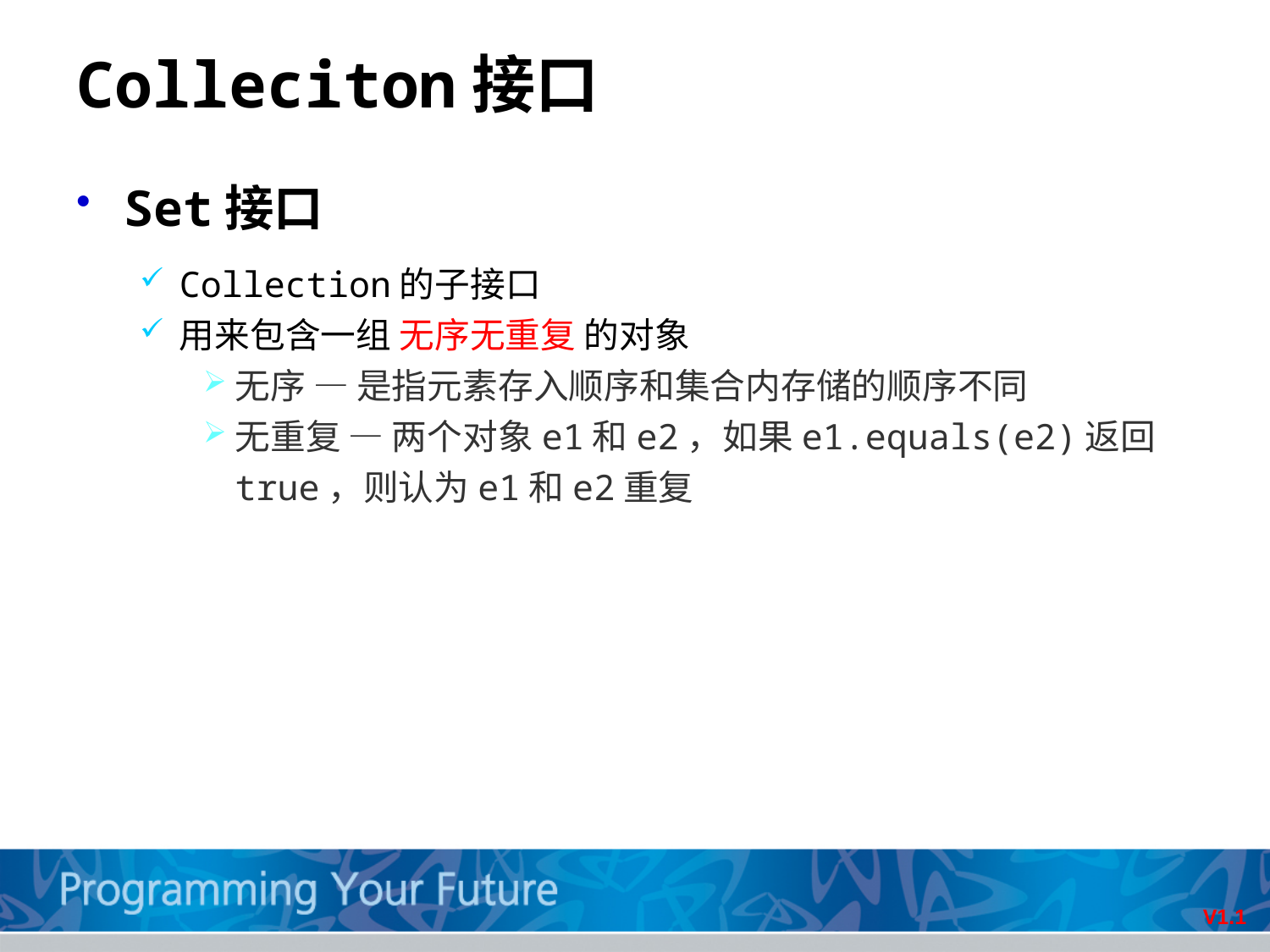

# Colleciton接口
Set接口
Collection的子接口
用来包含一组 无序无重复 的对象
无序 — 是指元素存入顺序和集合内存储的顺序不同
无重复 — 两个对象e1和e2，如果e1.equals(e2)返回true，则认为e1和e2重复